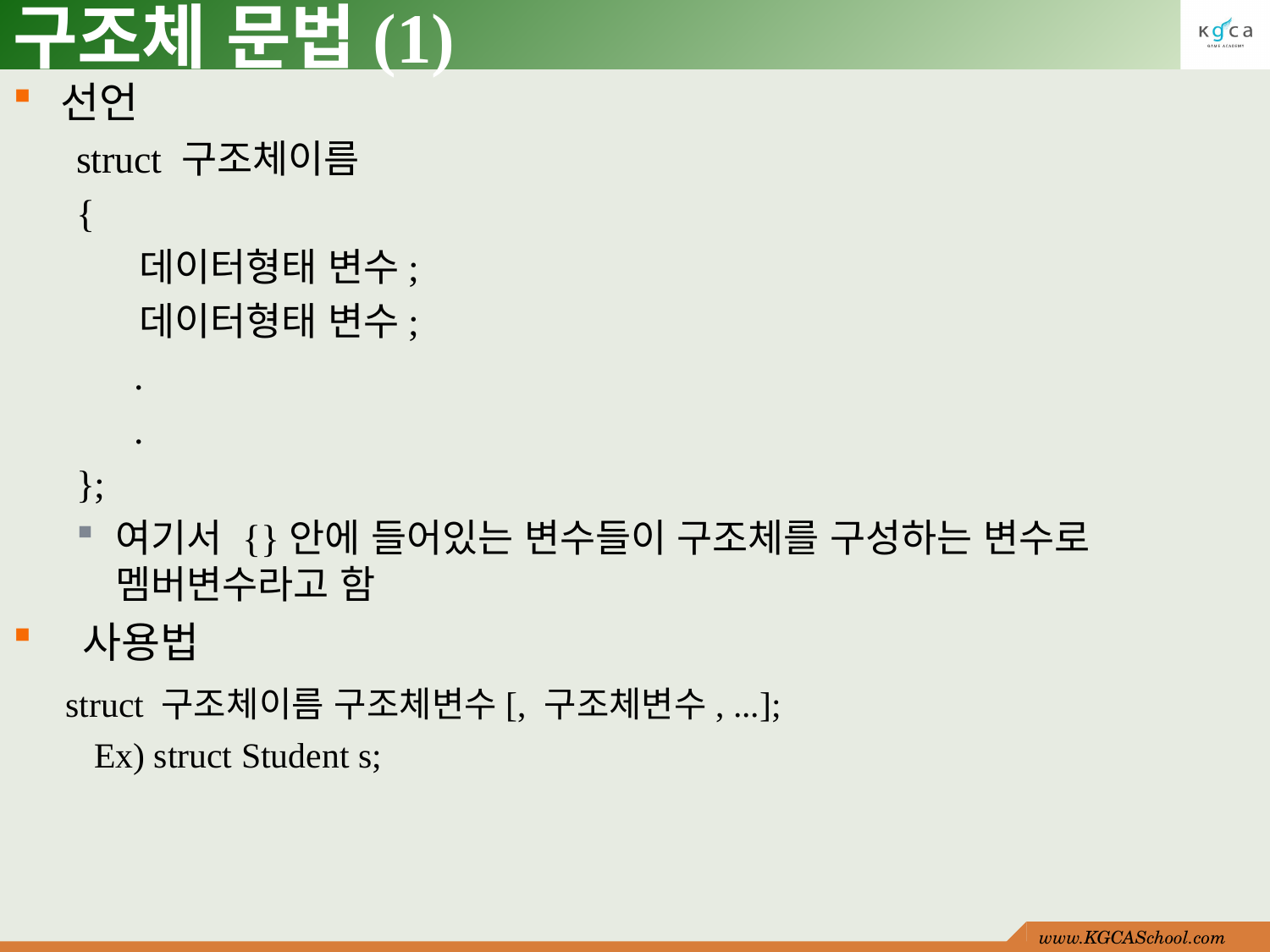

# 구조체 문법(1)
선언
struct 구조체이름
{
     데이터형태 변수;
     데이터형태 변수;
      .
      .
};
여기서 {}안에 들어있는 변수들이 구조체를 구성하는 변수로 멤버변수라고 함
 사용법
     struct 구조체이름 구조체변수[, 구조체변수, ...];
  Ex) struct Student s;